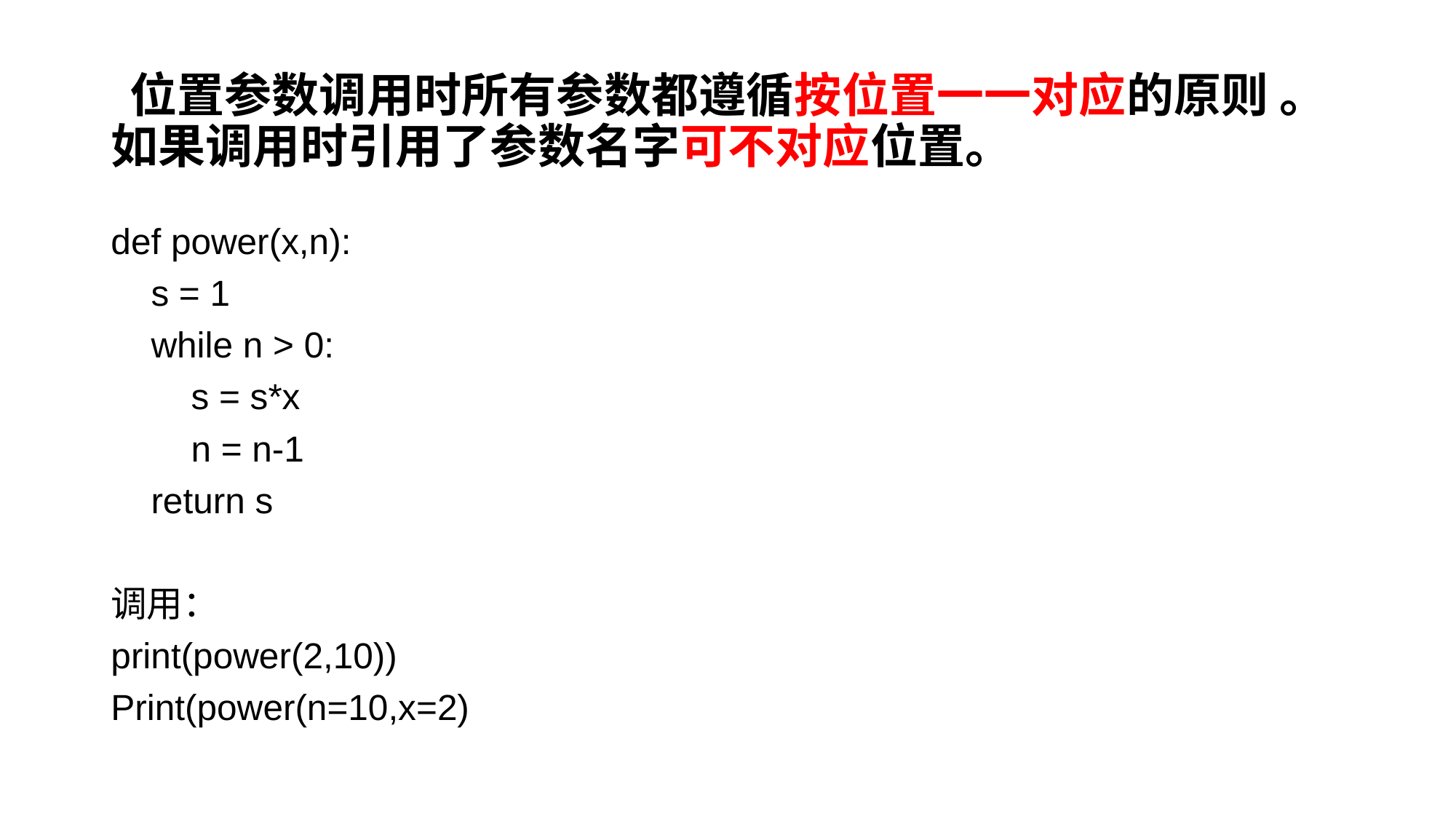

# 位置参数调用时所有参数都遵循按位置一一对应的原则 。 如果调用时引用了参数名字可不对应位置。
def power(x,n):
    s = 1
    while n > 0:
        s = s*x
        n = n-1
    return s

调用：
print(power(2,10))
Print(power(n=10,x=2)